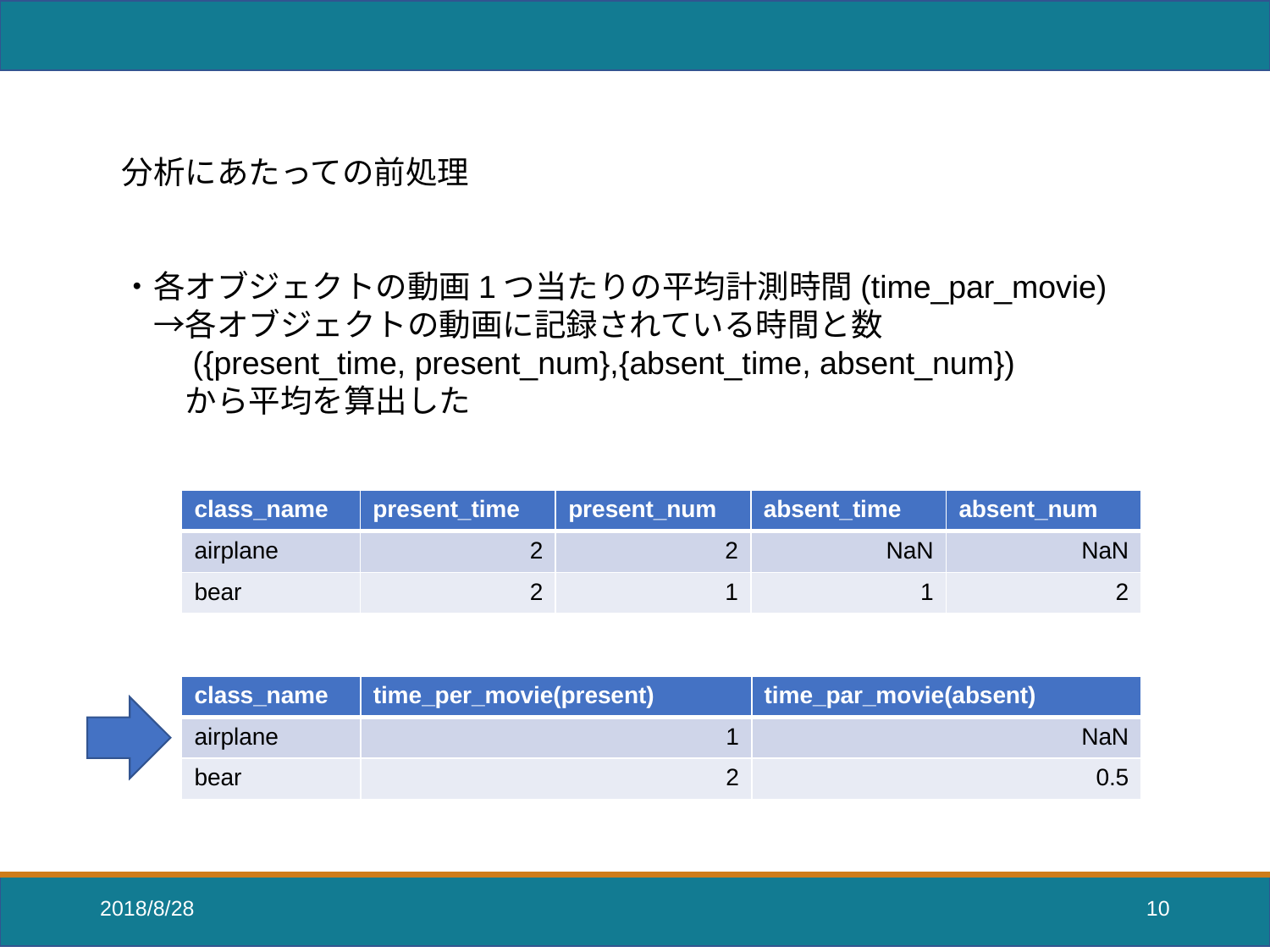

分析にあたっての前処理

・各オブジェクトの動画1つ当たりの平均計測時間(time_par_movie)
　→各オブジェクトの動画に記録されている時間と数
　　({present_time, present_num},{absent_time, absent_num})
　　から平均を算出した
| class\_name | present\_time | present\_num | absent\_time | absent\_num |
| --- | --- | --- | --- | --- |
| airplane | 2 | 2 | NaN | NaN |
| bear | 2 | 1 | 1 | 2 |
| class\_name | time\_per\_movie(present) | time\_par\_movie(absent) |
| --- | --- | --- |
| airplane | 1 | NaN |
| bear | 2 | 0.5 |

2018/8/28
10